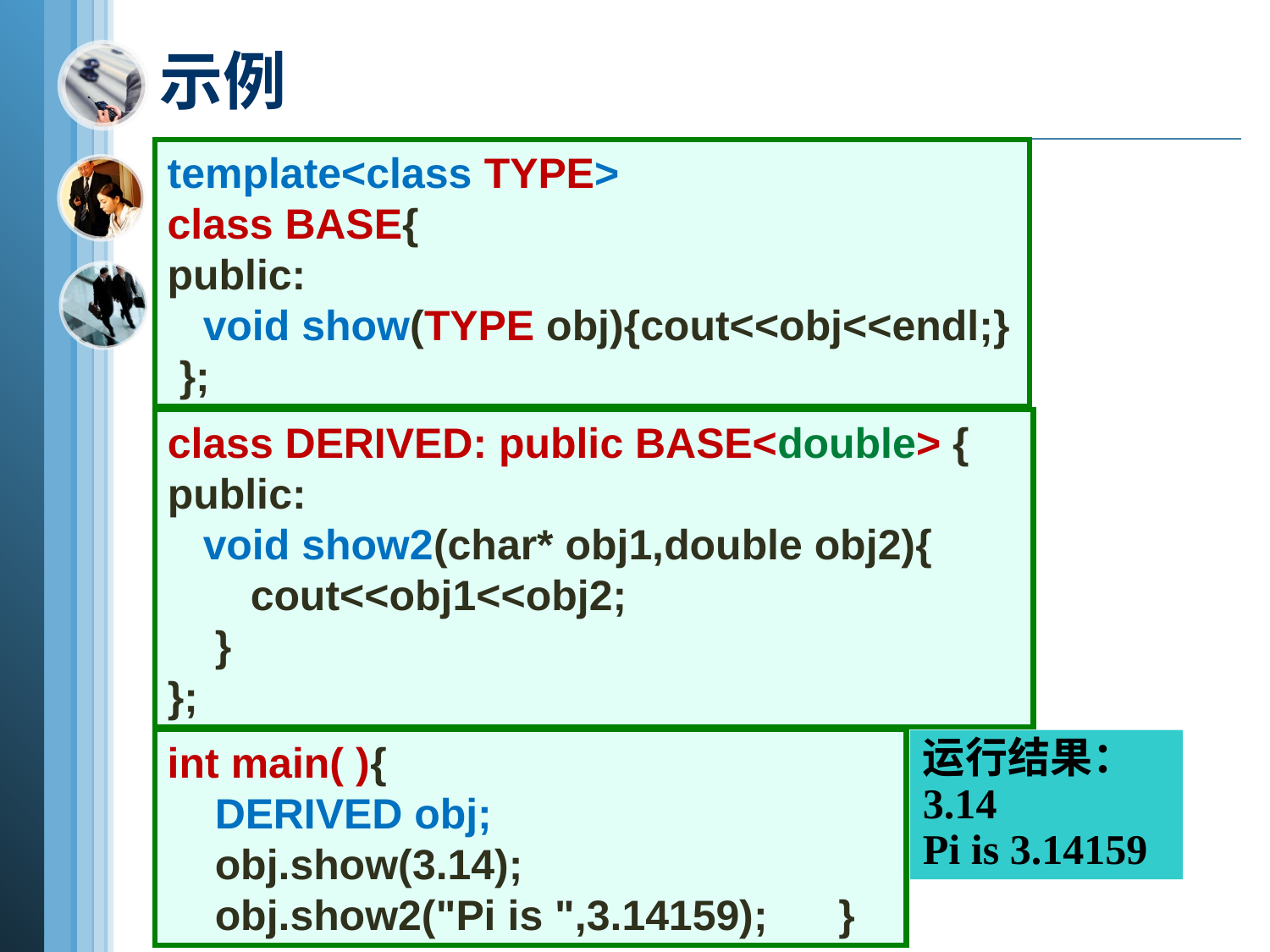

# 示例
template<class TYPE>
class BASE{
public:
   void show(TYPE obj){cout<<obj<<endl;}
 };
class DERIVED: public BASE<double> {
public:
   void show2(char* obj1,double obj2){
       cout<<obj1<<obj2;
    }
};
int main( ){
    DERIVED obj;
    obj.show(3.14);
    obj.show2("Pi is ",3.14159);      }
运行结果：
3.14
Pi is 3.14159